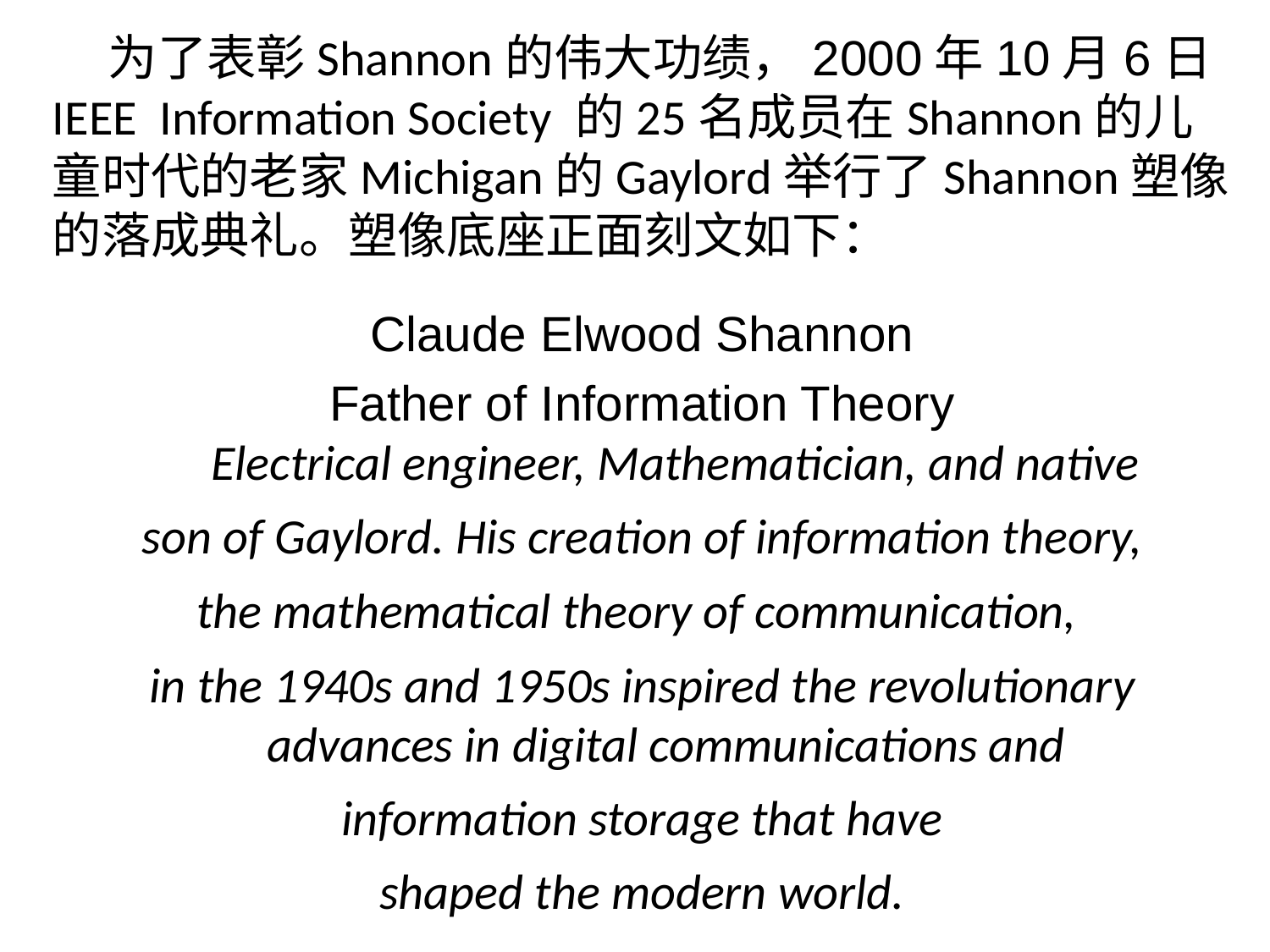

为了表彰Shannon的伟大功绩，2000年10月6日IEEE  Information Society 的25名成员在Shannon的儿童时代的老家Michigan的Gaylord举行了Shannon塑像的落成典礼。塑像底座正面刻文如下：
Claude Elwood Shannon
Father of Information Theory
     Electrical engineer, Mathematician, and native
 son of Gaylord. His creation of information theory,
the mathematical theory of communication,
in the 1940s and 1950s inspired the revolutionary advances in digital communications and
 information storage that have
shaped the modern world.